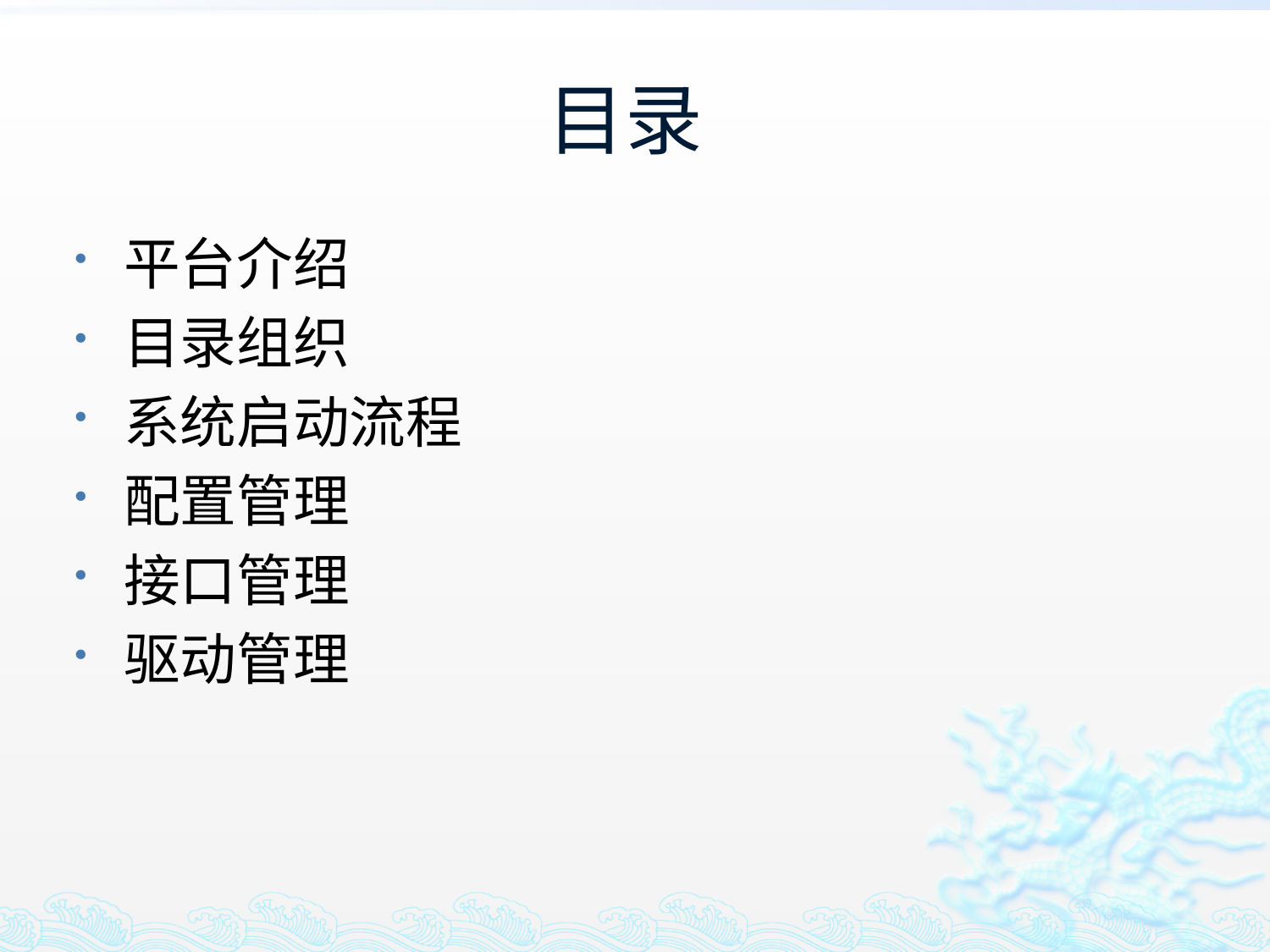

# 目录
平台介绍
目录组织
系统启动流程
配置管理
接口管理
驱动管理